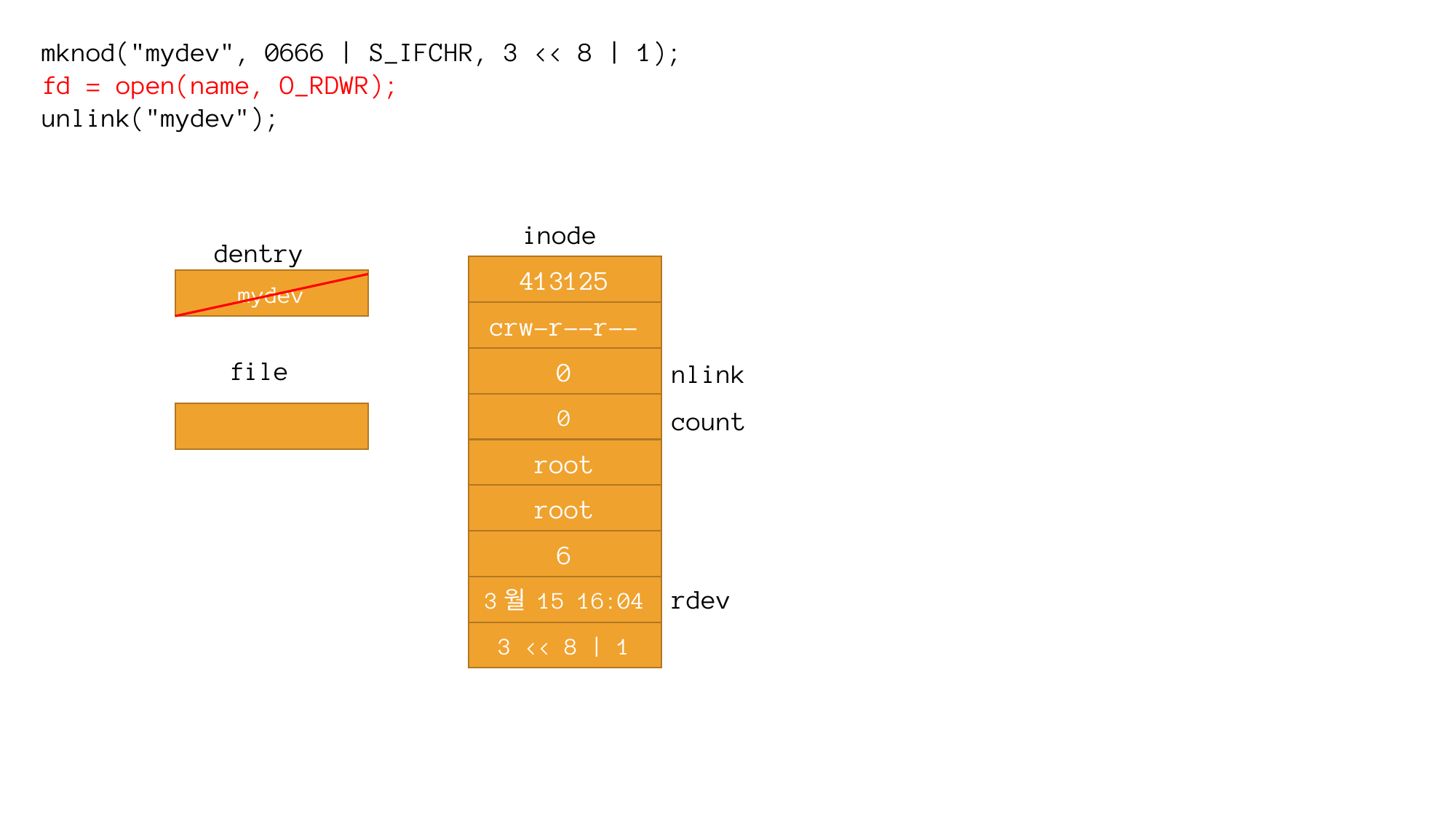

mknod("mydev", 0666 | S_IFCHR, 3 << 8 | 1);
fd = open(name, O_RDWR);
unlink("mydev");
inode
dentry
413125
mydev
crw-r--r--
file
0
nlink
0
count

root
root
6
3월 15 16:04
rdev
3 << 8 | 1